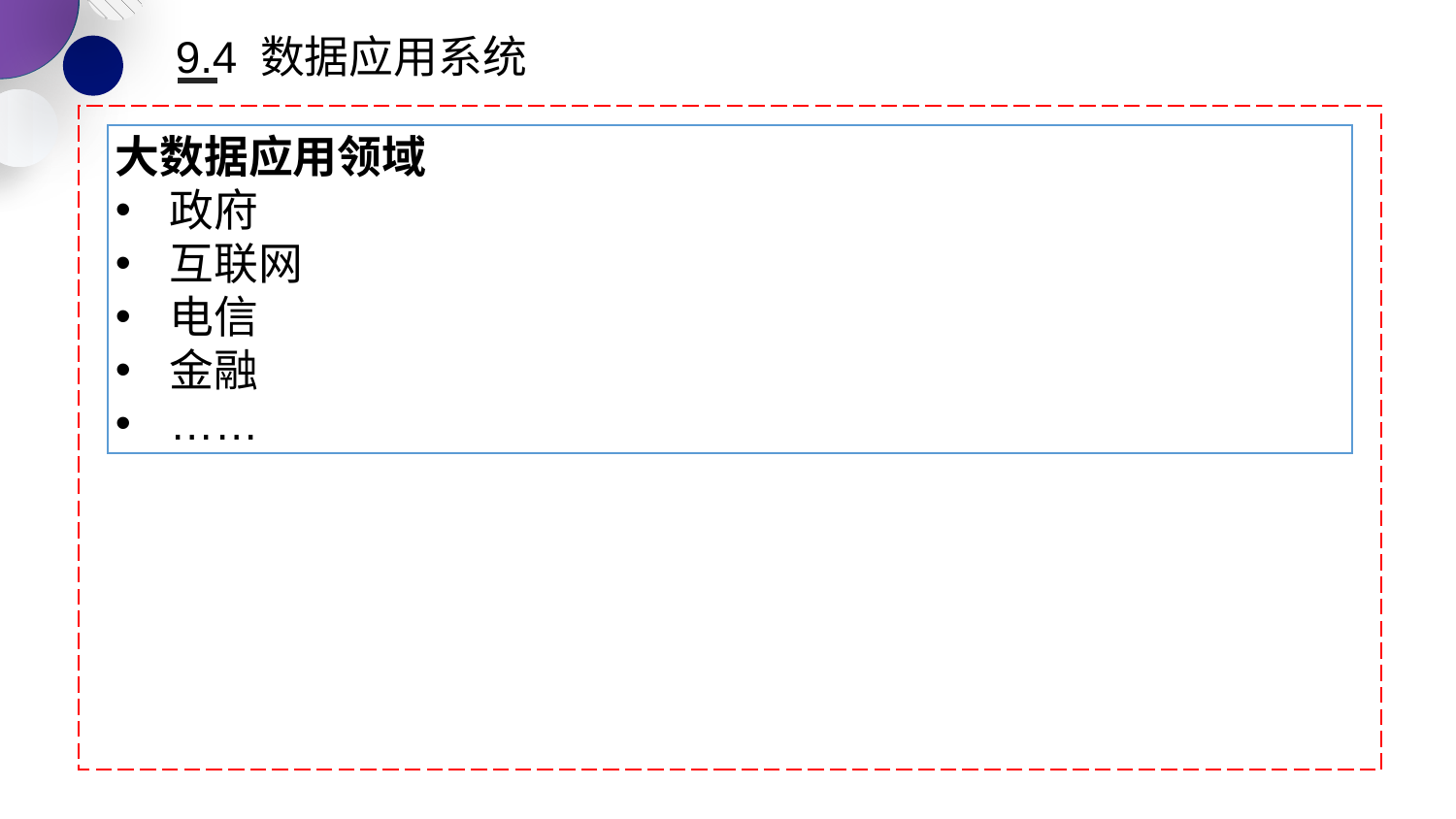

9.4 数据应用系统

大数据应用领域
政府
互联网
电信
金融
……